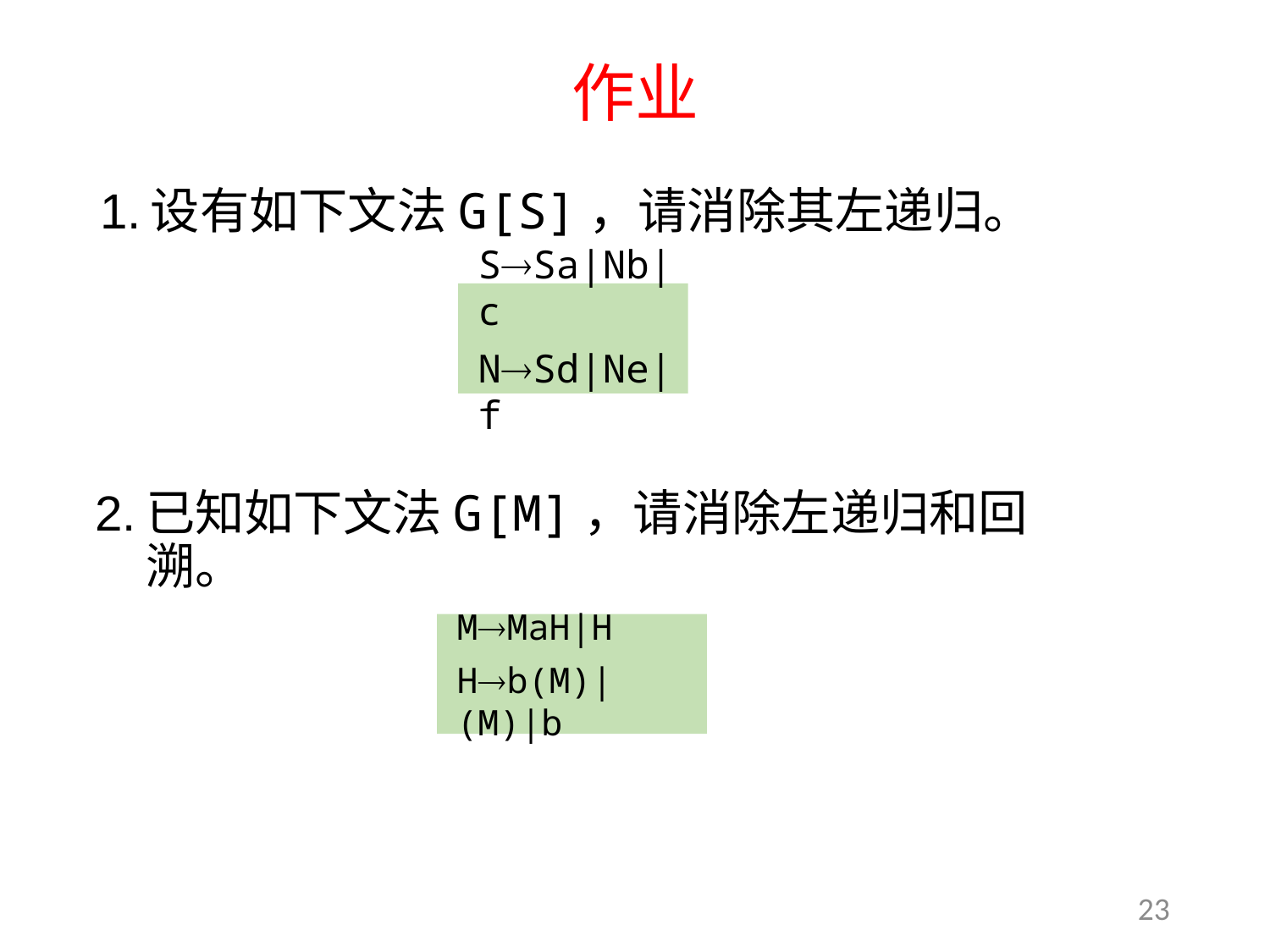

# 作业
设有如下文法G[S]，请消除其左递归。
S→Sa|Nb|c
N→Sd|Ne|f
已知如下文法G[M]，请消除左递归和回溯。
M→MaH|H
H→b(M)|(M)|b
23